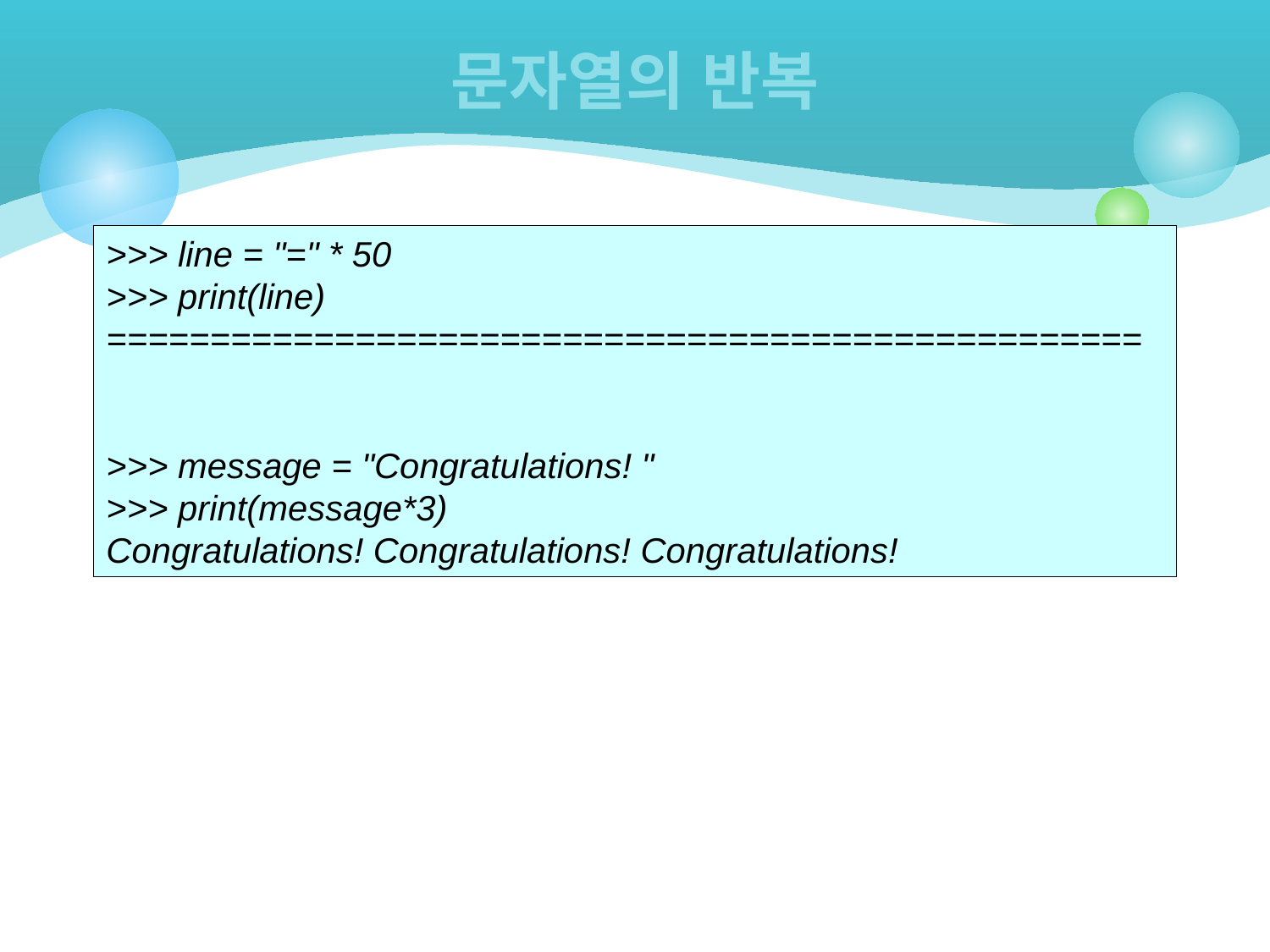

# 문자열의 반복
>>> line = "=" * 50
>>> print(line)
==================================================

>>> message = "Congratulations! "
>>> print(message*3)
Congratulations! Congratulations! Congratulations!